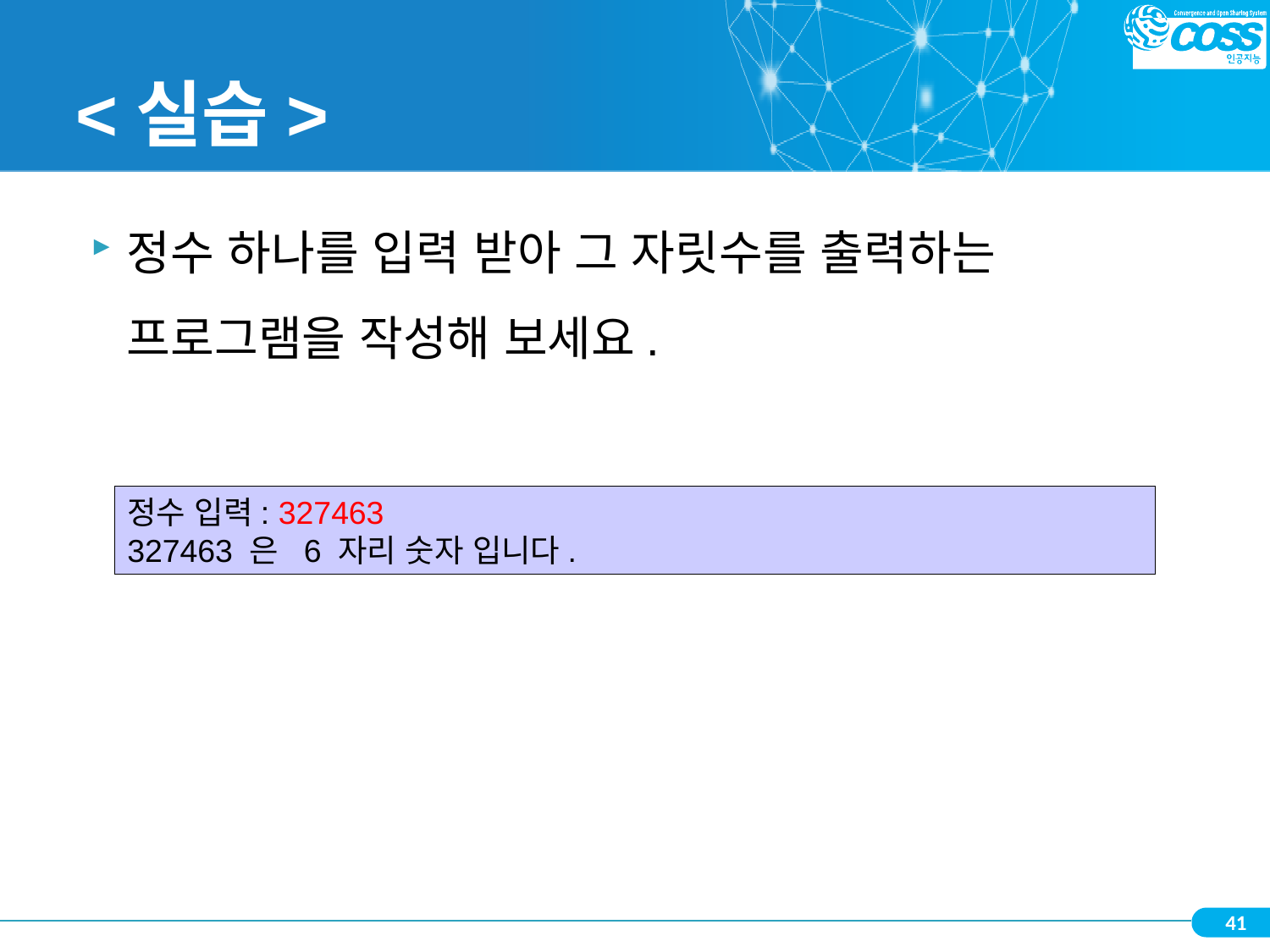

# <실습>
정수 하나를 입력 받아 그 자릿수를 출력하는 프로그램을 작성해 보세요.
정수 입력: 327463
327463 은  6 자리 숫자 입니다.